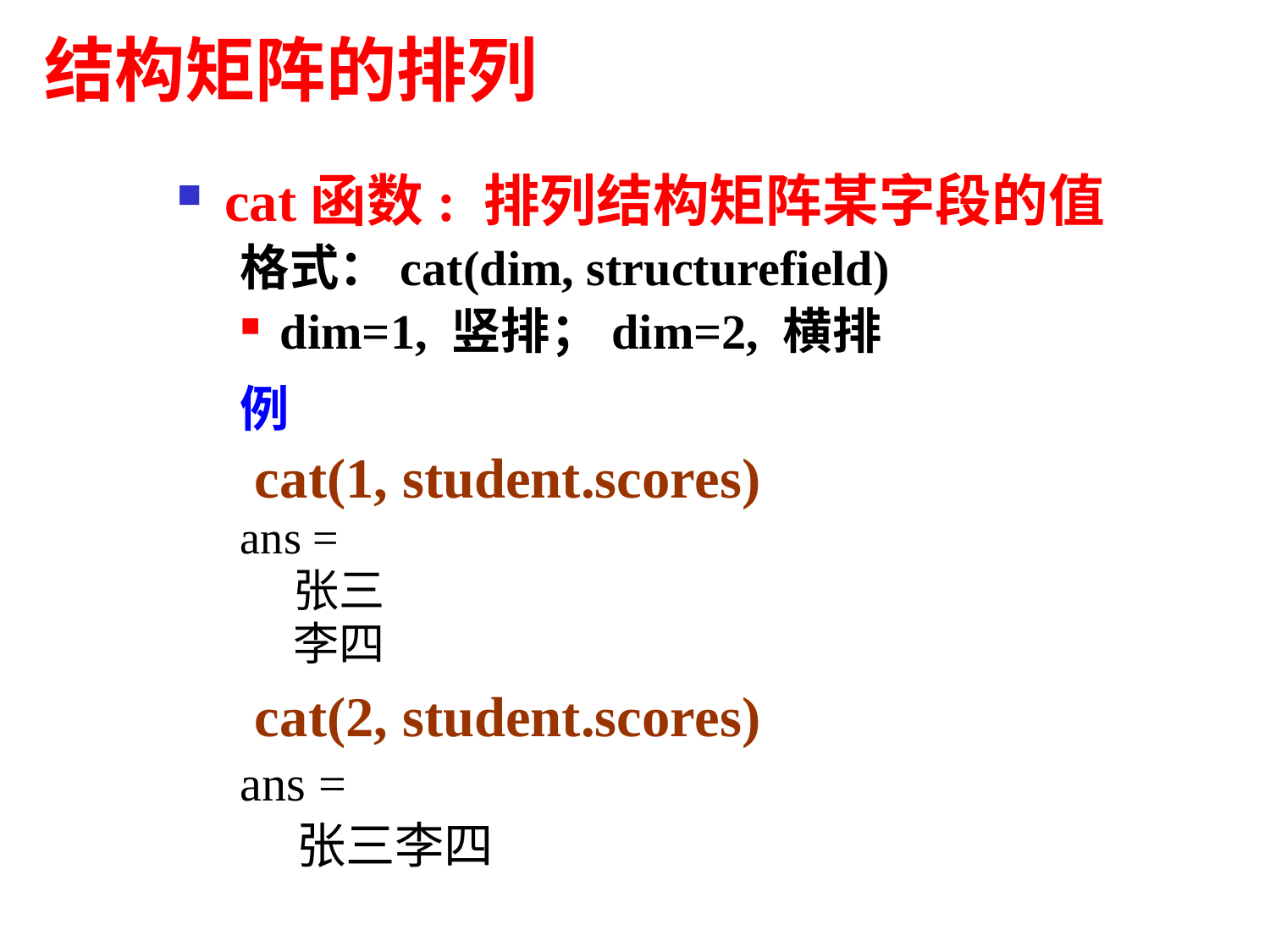

结构矩阵的排列
cat函数: 排列结构矩阵某字段的值
格式：cat(dim, structurefield)
dim=1, 竖排；dim=2, 横排
例
 cat(1, student.scores)
ans =
    张三
    李四
 cat(2, student.scores)
ans =
    张三李四
36